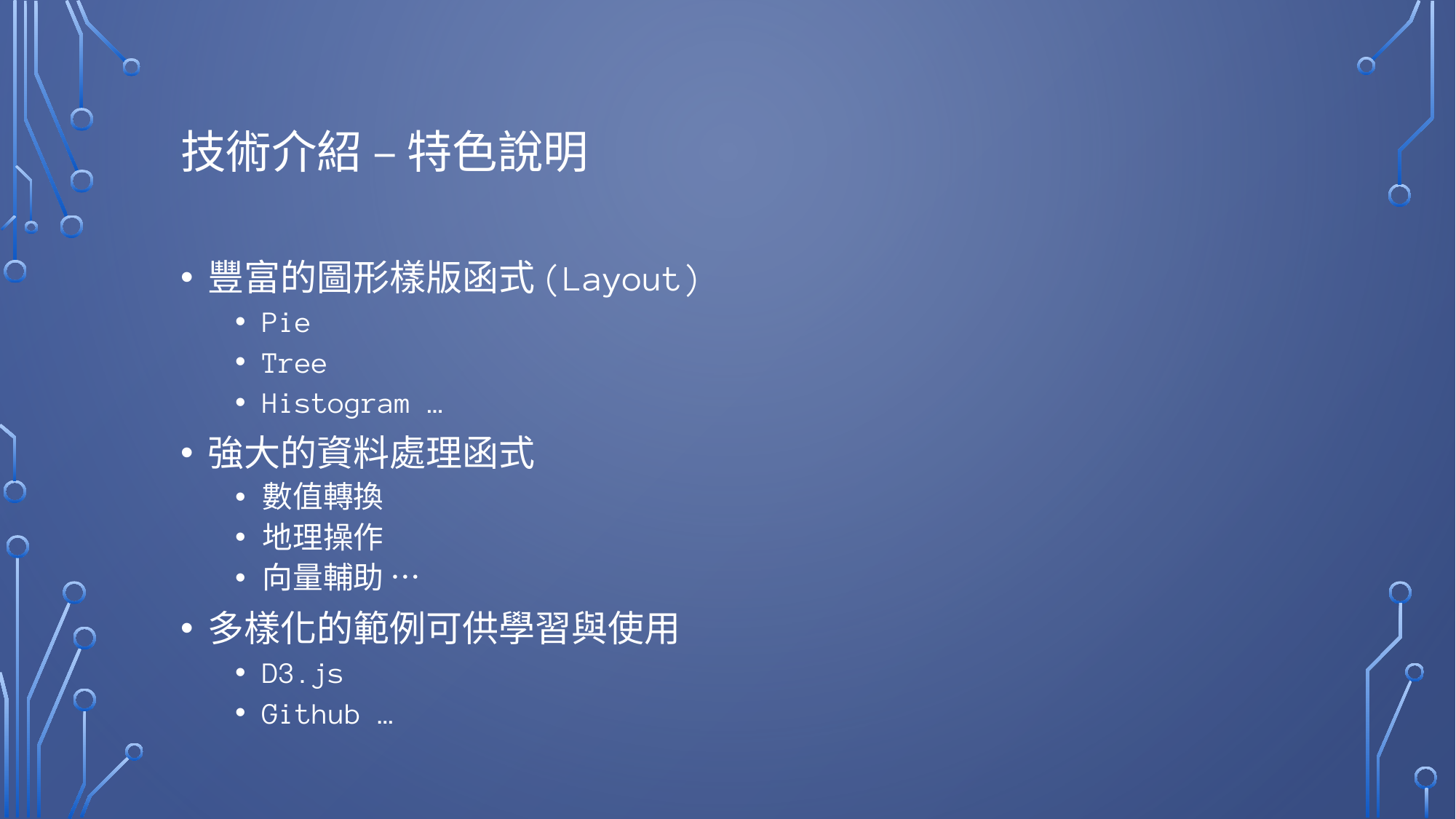

技術介紹 – 特色說明
豐富的圖形樣版函式(Layout)
Pie
Tree
Histogram …
強大的資料處理函式
數值轉換
地理操作
向量輔助 …
多樣化的範例可供學習與使用
D3.js
Github …